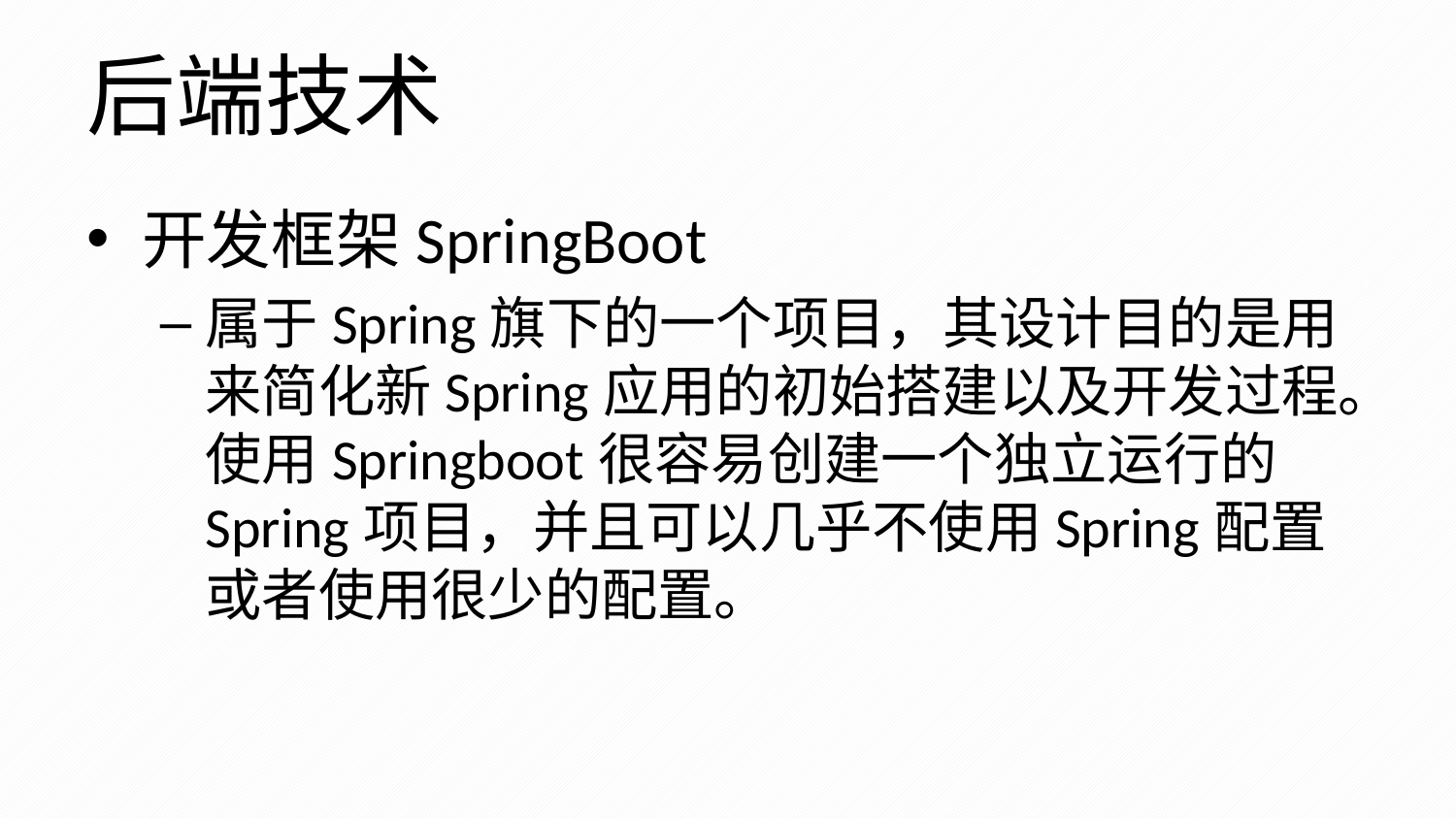

# 后端技术
开发框架SpringBoot
属于Spring旗下的一个项目，其设计目的是用来简化新Spring应用的初始搭建以及开发过程。使用Springboot很容易创建一个独立运行的Spring项目，并且可以几乎不使用Spring配置或者使用很少的配置。